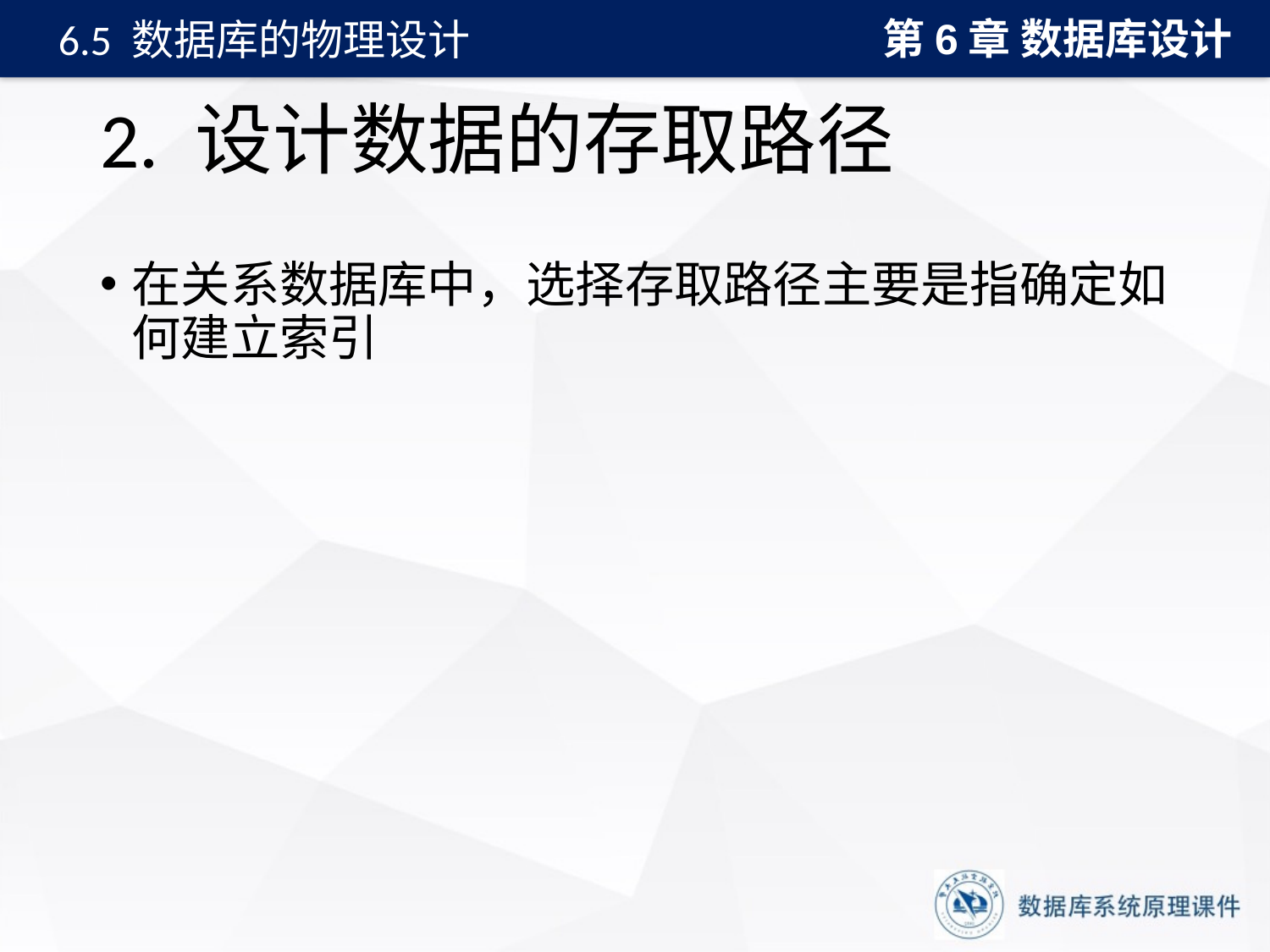

第6章 数据库设计
6.5 数据库的物理设计
# 2. 设计数据的存取路径
在关系数据库中，选择存取路径主要是指确定如何建立索引